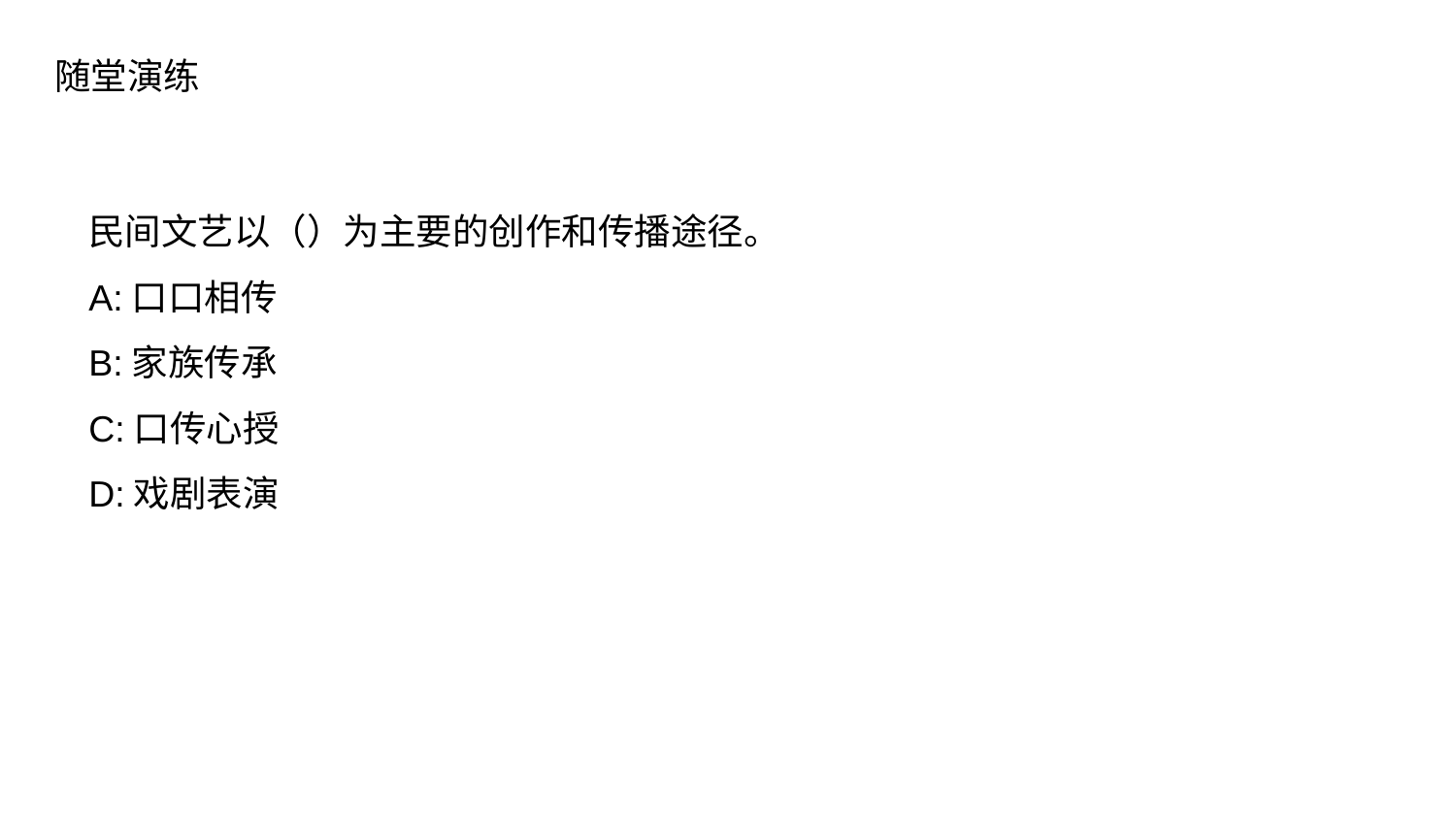

随堂演练
民间文艺以（）为主要的创作和传播途径。
A:口口相传
B:家族传承
C:口传心授
D:戏剧表演